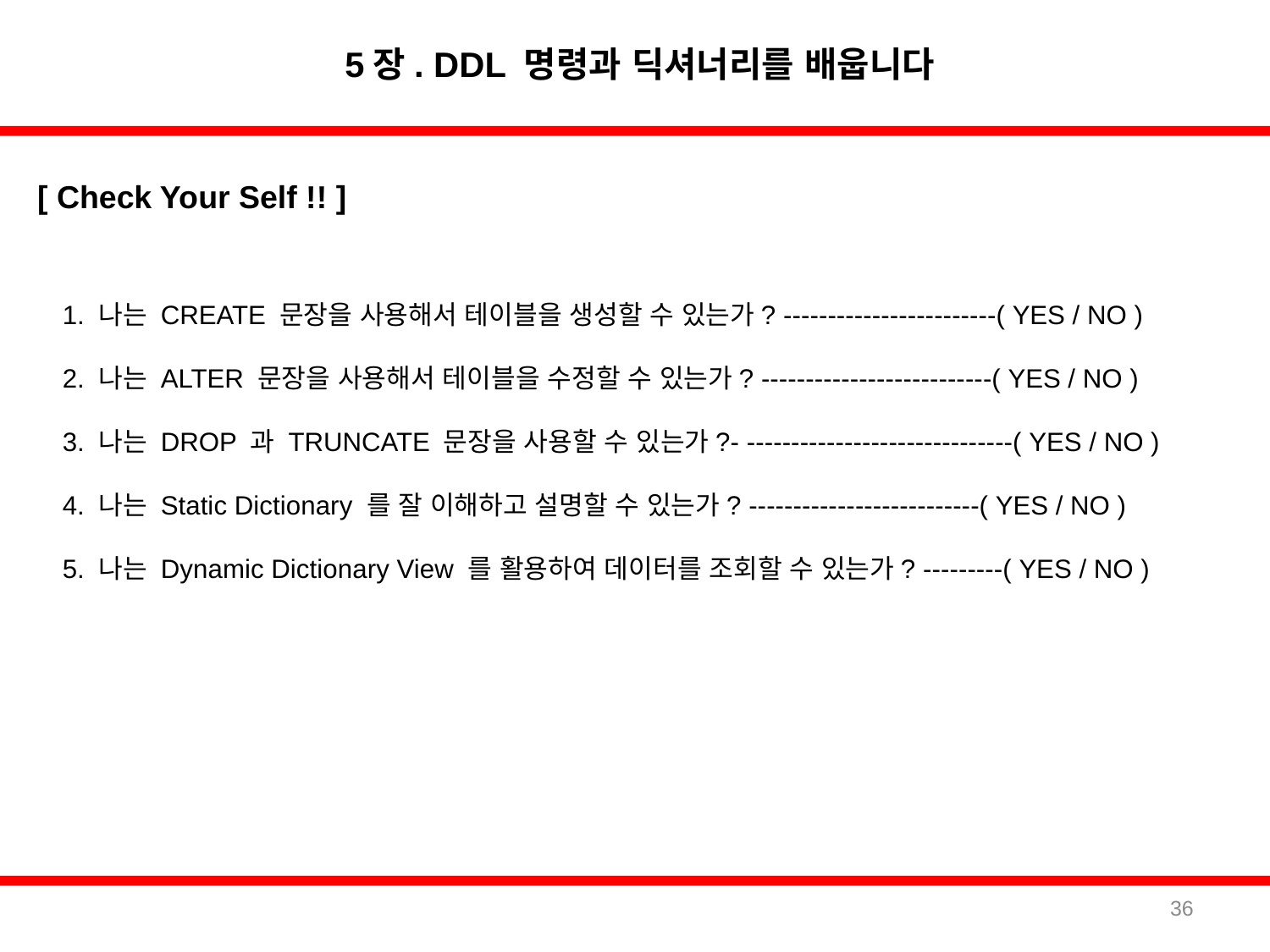

5장. DDL 명령과 딕셔너리를 배웁니다

[ Check Your Self !! ]
1. 나는 CREATE 문장을 사용해서 테이블을 생성할 수 있는가? ------------------------( YES / NO )

2. 나는 ALTER 문장을 사용해서 테이블을 수정할 수 있는가? --------------------------( YES / NO )

3. 나는 DROP 과 TRUNCATE 문장을 사용할 수 있는가?- ------------------------------( YES / NO )

4. 나는 Static Dictionary 를 잘 이해하고 설명할 수 있는가? --------------------------( YES / NO )

5. 나는 Dynamic Dictionary View 를 활용하여 데이터를 조회할 수 있는가? ---------( YES / NO )

36